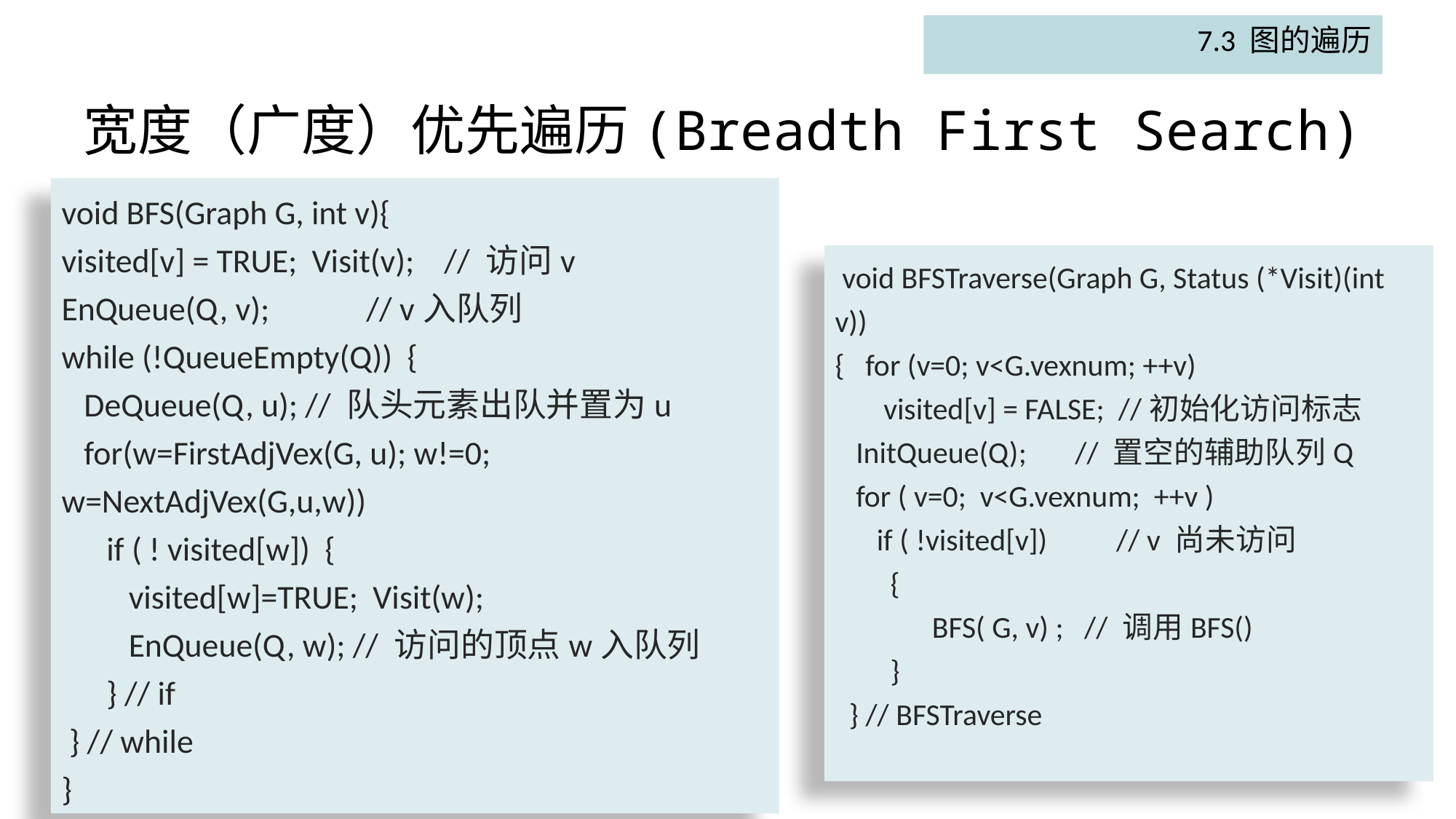

7.3 图的遍历
# 宽度（广度）优先遍历(Breadth First Search)
void BFS(Graph G, int v){
visited[v] = TRUE;  Visit(v);    // 访问v
EnQueue(Q, v);             // v入队列
while (!QueueEmpty(Q))  {
   DeQueue(Q, u); // 队头元素出队并置为u
   for(w=FirstAdjVex(G, u); w!=0; w=NextAdjVex(G,u,w))
      if ( ! visited[w])  {
         visited[w]=TRUE;  Visit(w);
         EnQueue(Q, w); // 访问的顶点w入队列
      } // if
 } // while
}
 void BFSTraverse(Graph G, Status (*Visit)(int v))
{   for (v=0; v<G.vexnum; ++v)
       visited[v] = FALSE;  //初始化访问标志
   InitQueue(Q);       // 置空的辅助队列Q
   for ( v=0;  v<G.vexnum;  ++v )
      if ( !visited[v])          // v 尚未访问
        {
              BFS( G, v) ;   // 调用BFS()
        }
  } // BFSTraverse